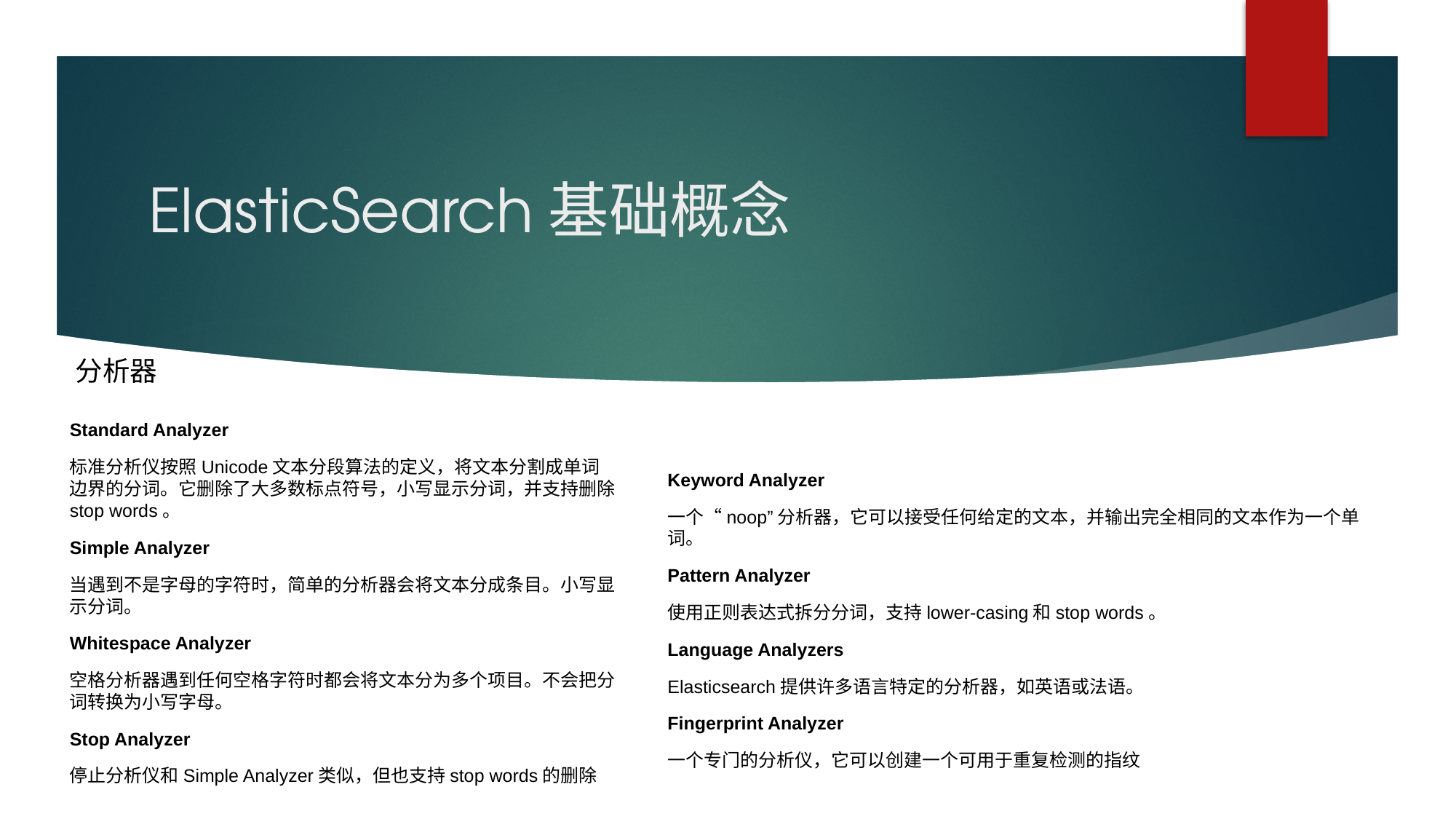

# ElasticSearch基础概念
分析器
Standard Analyzer
标准分析仪按照Unicode文本分段算法的定义，将文本分割成单词边界的分词。它删除了大多数标点符号，小写显示分词，并支持删除stop words。
Simple Analyzer
当遇到不是字母的字符时，简单的分析器会将文本分成条目。小写显示分词。
Whitespace Analyzer
空格分析器遇到任何空格字符时都会将文本分为多个项目。不会把分词转换为小写字母。
Stop Analyzer
停止分析仪和Simple Analyzer类似，但也支持stop words的删除
Keyword Analyzer
一个“noop”分析器，它可以接受任何给定的文本，并输出完全相同的文本作为一个单词。
Pattern Analyzer
使用正则表达式拆分分词，支持lower-casing和stop words。
Language Analyzers
Elasticsearch提供许多语言特定的分析器，如英语或法语。
Fingerprint Analyzer
一个专门的分析仪，它可以创建一个可用于重复检测的指纹